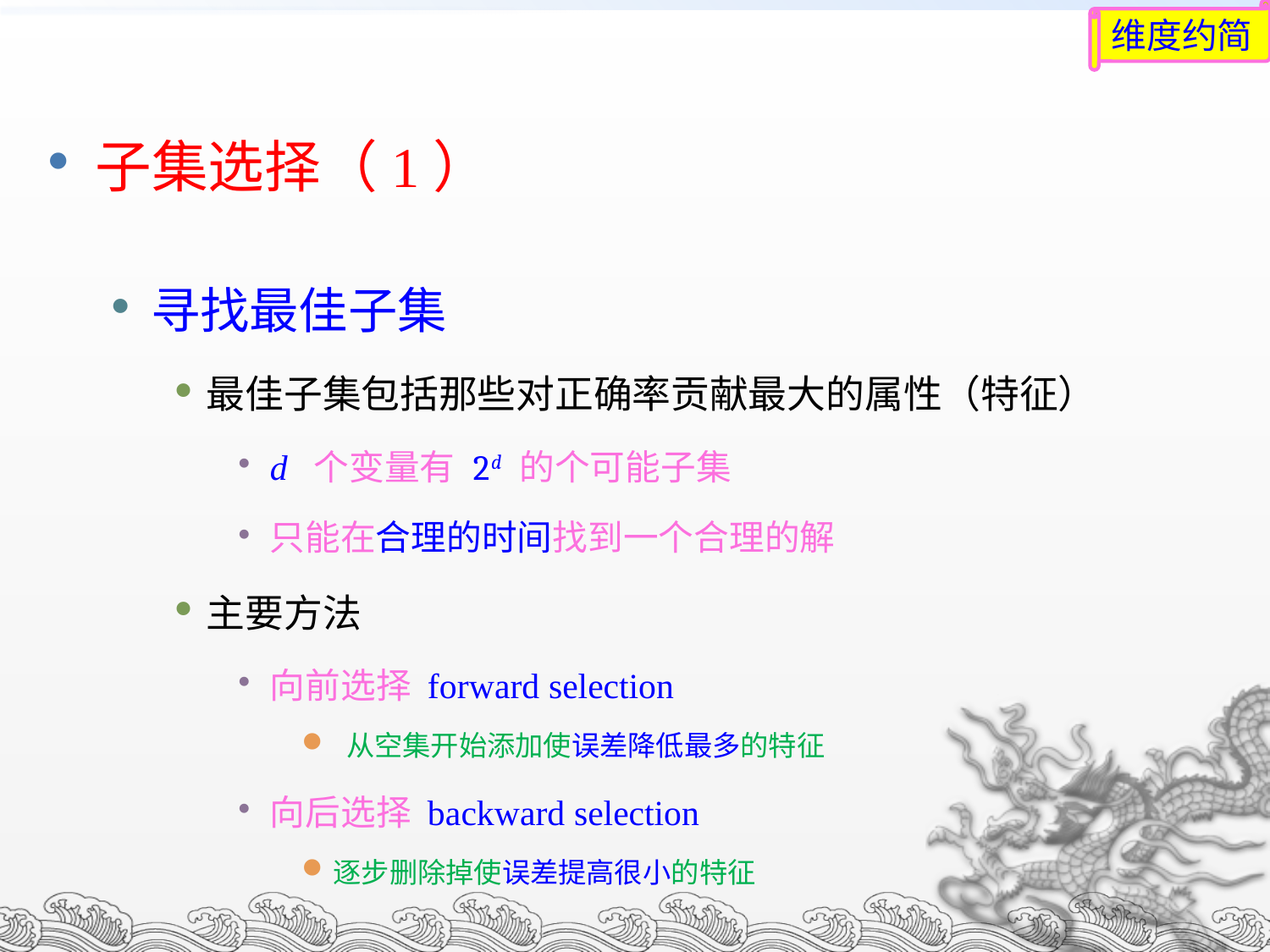

维度约简

子集选择（1）

寻找最佳子集
最佳子集包括那些对正确率贡献最大的属性（特征）
d  个变量有 2d  的个可能子集
只能在合理的时间找到一个合理的解
主要方法
向前选择 forward selection
 从空集开始添加使误差降低最多的特征
向后选择 backward selection
逐步删除掉使误差提高很小的特征